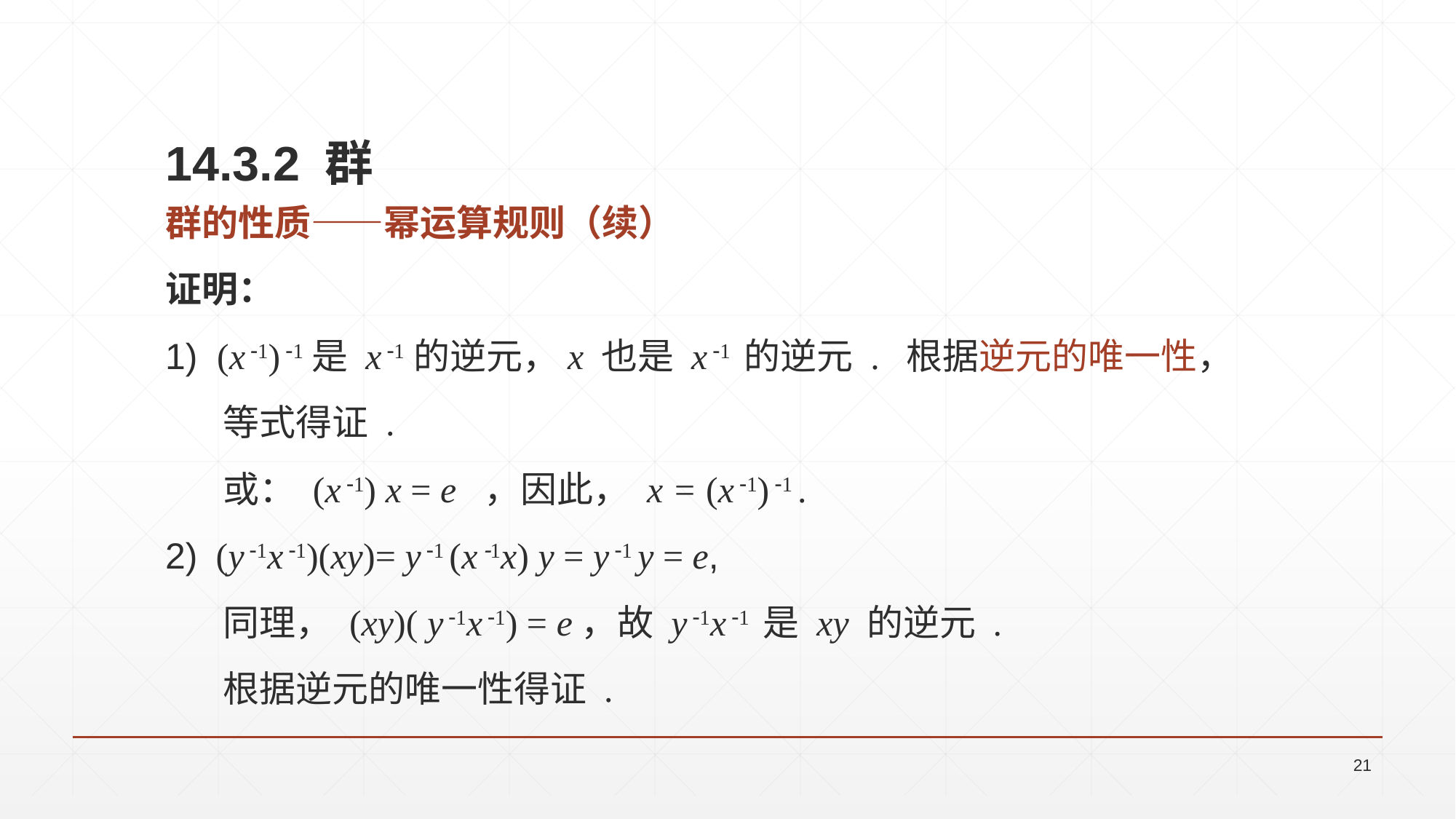

14.3.2 群
群的性质——幂运算规则（续）
证明：
1)  (x −1) −1是 x −1的逆元，x 也是 x −1 的逆元 .  根据逆元的唯一性，
      等式得证 .
      或： (x −1) x = e  ，因此， x = (x −1) −1 .
2)  (y −1x −1)(xy)= y −1 (x −1x) y = y −1 y = e,
      同理， (xy)( y −1x −1) = e，故 y −1x −1 是 xy 的逆元 .
      根据逆元的唯一性得证 .
21